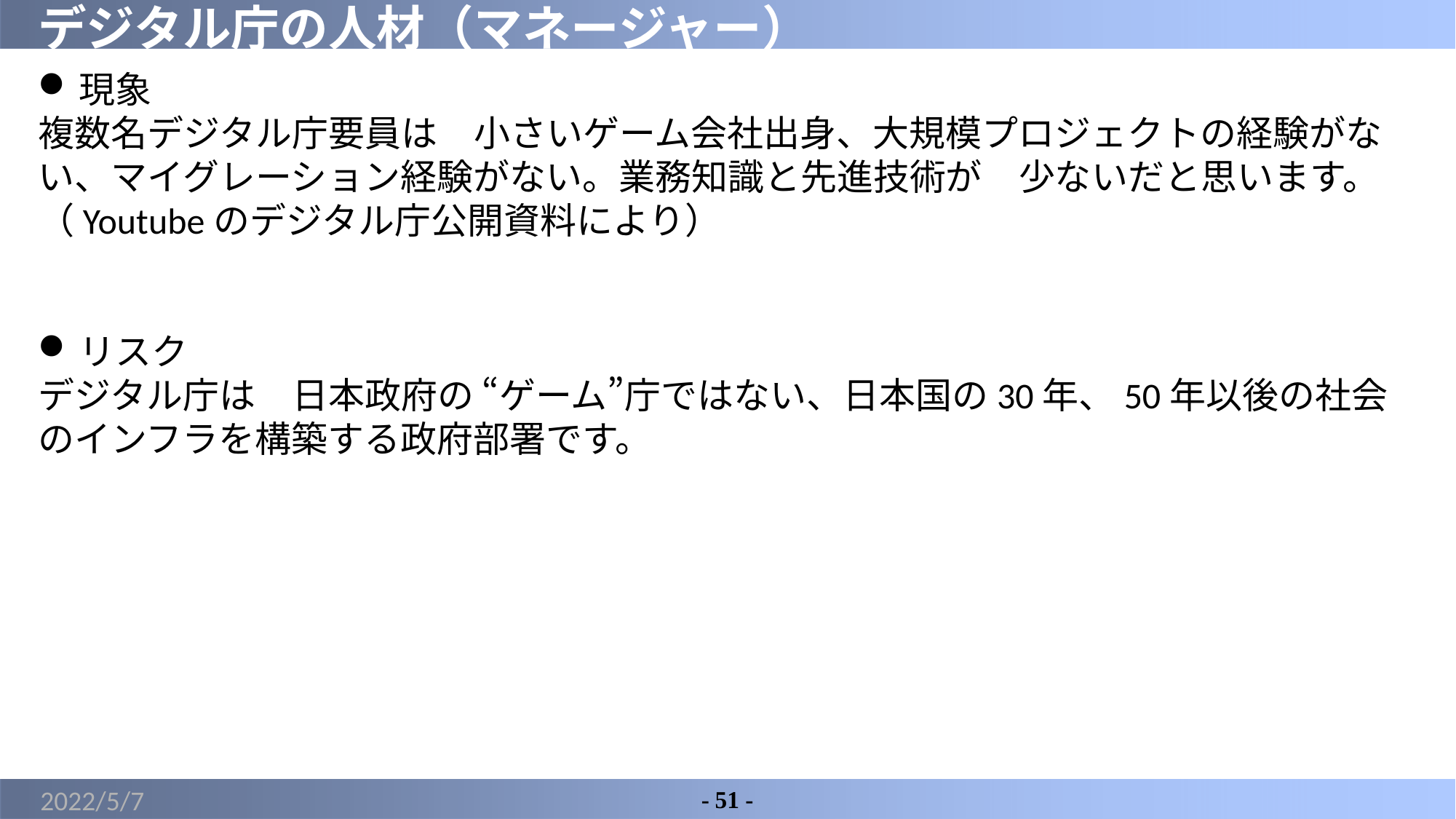

# デジタル庁の人材（マネージャー）
現象
複数名デジタル庁要員は　小さいゲーム会社出身、大規模プロジェクトの経験がない、マイグレーション経験がない。業務知識と先進技術が　少ないだと思います。（Youtubeのデジタル庁公開資料により）

リスク
デジタル庁は　日本政府の “ゲーム”庁ではない、日本国の30年、50年以後の社会のインフラを構築する政府部署です。

2022/5/7
- 51 -